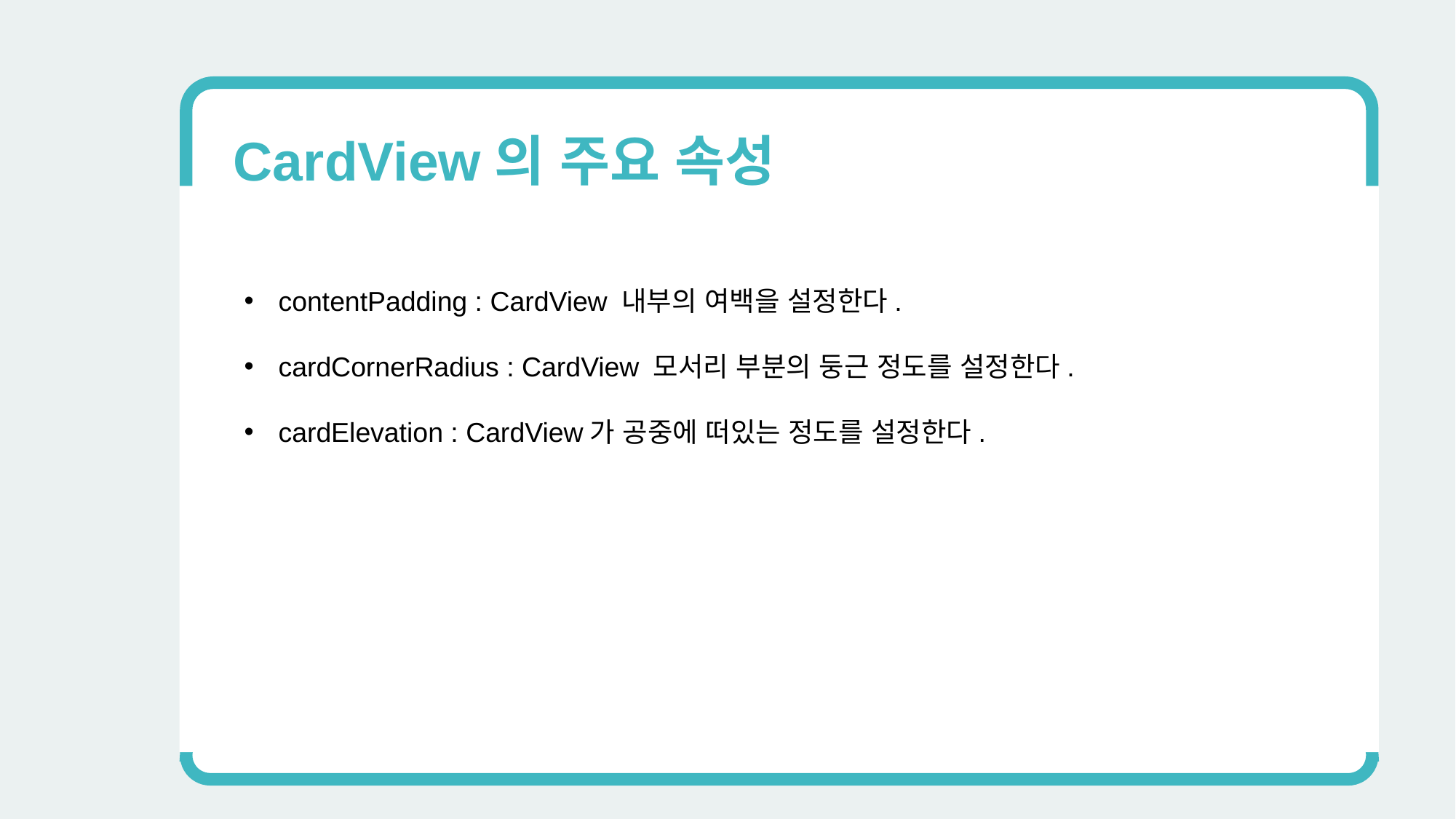

CardView의 주요 속성

contentPadding : CardView 내부의 여백을 설정한다.
cardCornerRadius : CardView 모서리 부분의 둥근 정도를 설정한다.
cardElevation : CardView가 공중에 떠있는 정도를 설정한다.